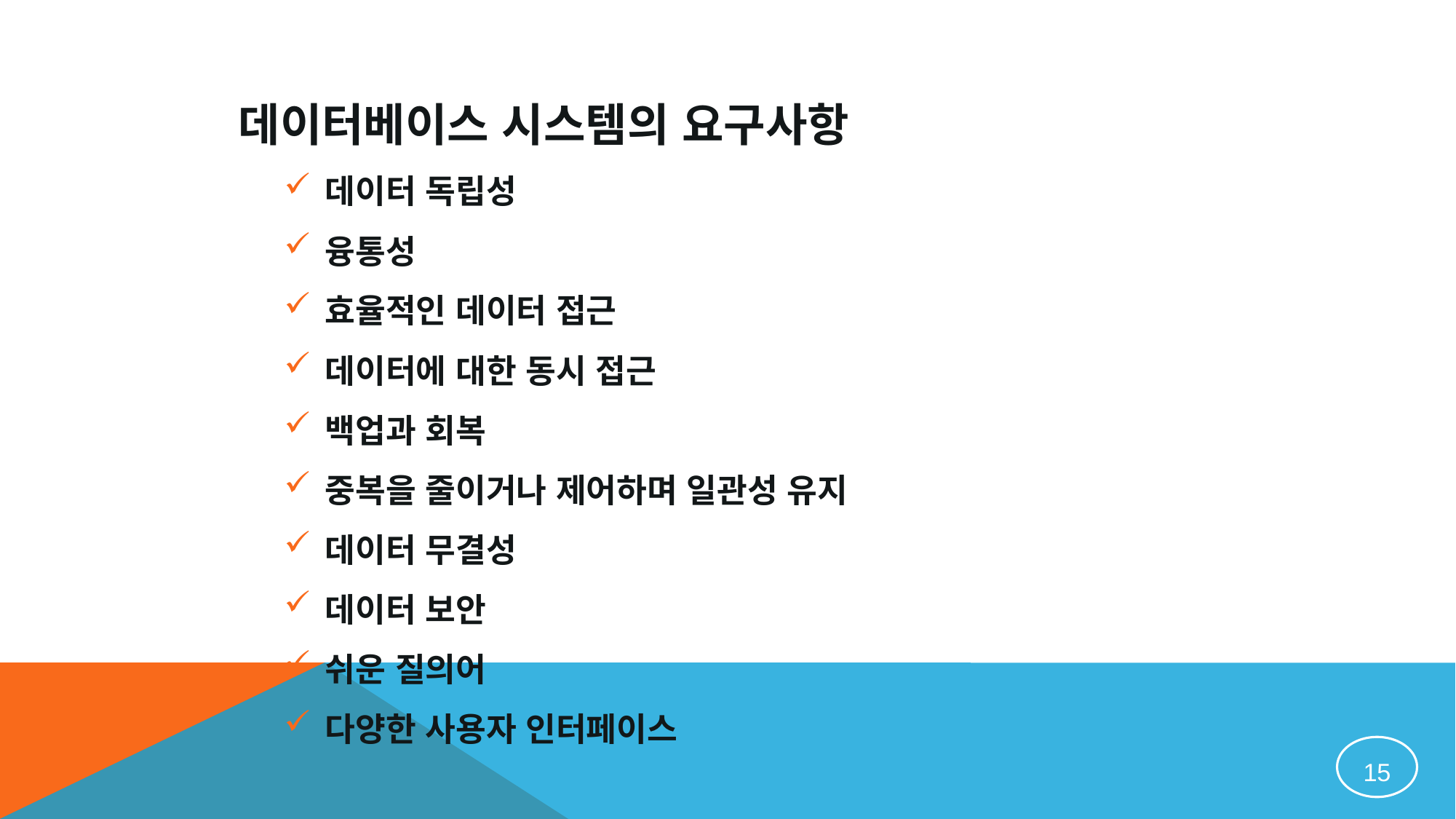

데이터베이스 시스템의 요구사항
데이터 독립성
융통성
효율적인 데이터 접근
데이터에 대한 동시 접근
백업과 회복
중복을 줄이거나 제어하며 일관성 유지
데이터 무결성
데이터 보안
쉬운 질의어
다양한 사용자 인터페이스

15